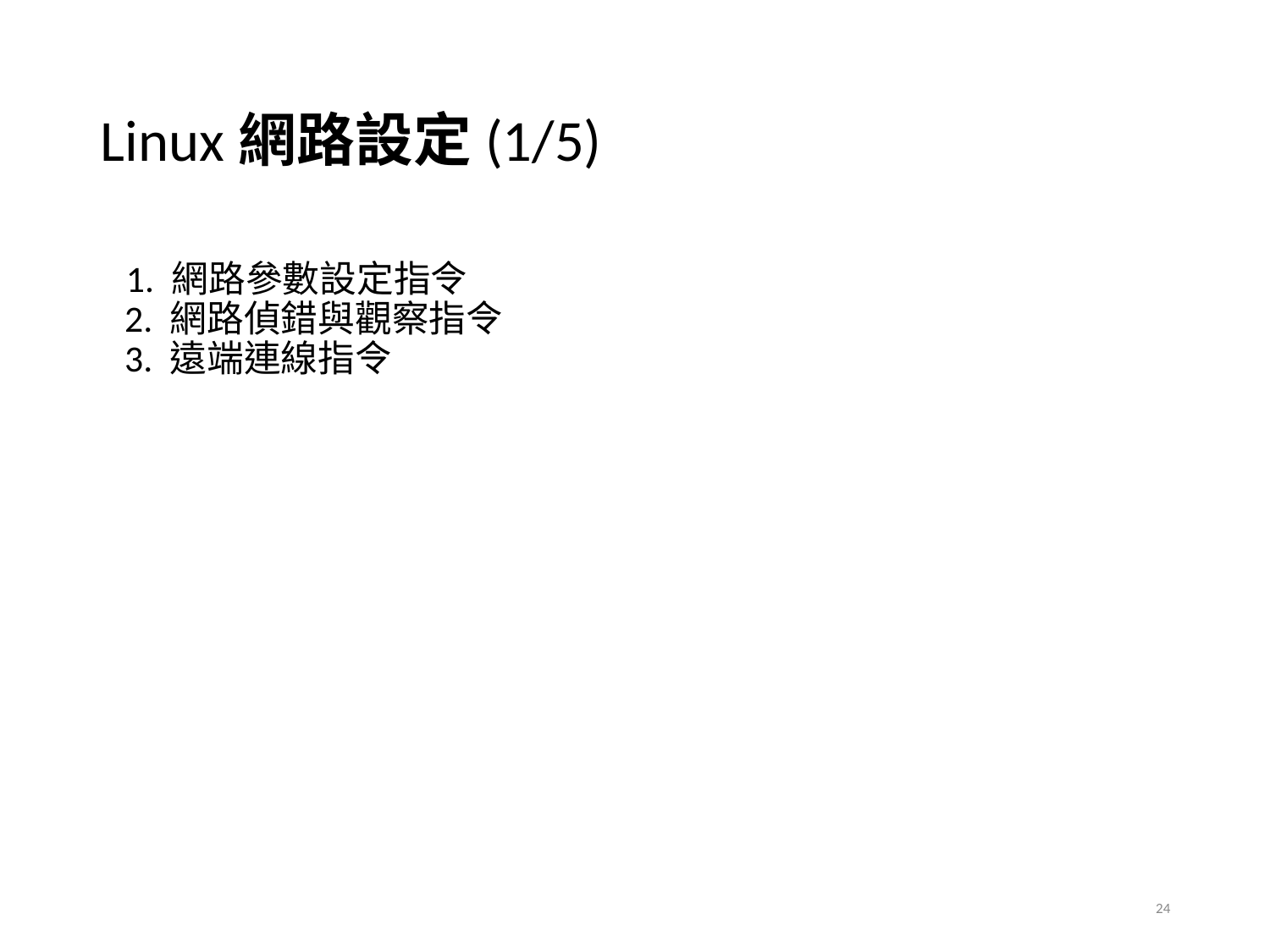

# Linux網路設定(1/5)
   1. 網路參數設定指令
2. 網路偵錯與觀察指令
3. 遠端連線指令
24